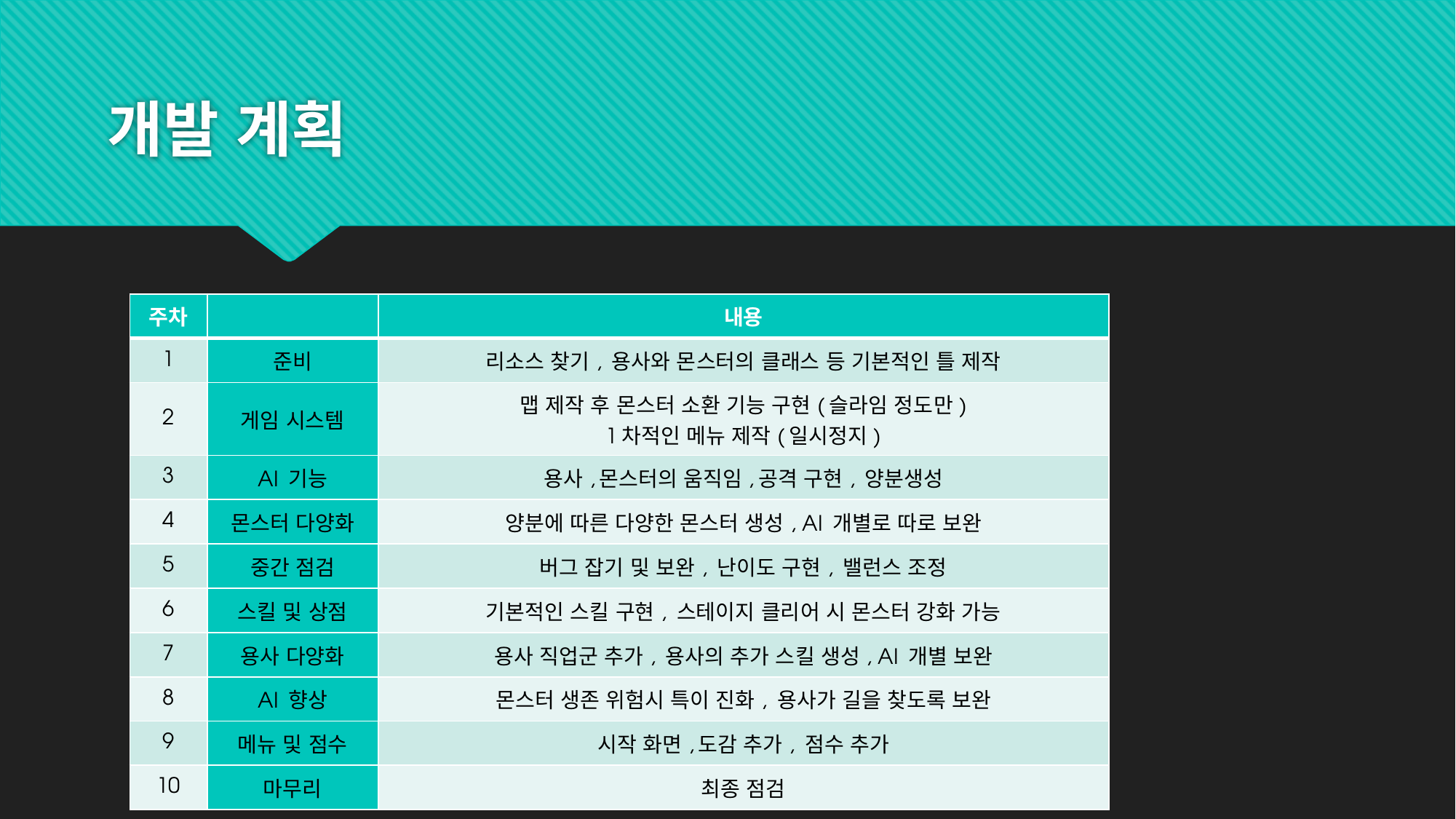

# 개발 계획
| 주차 |  | 내용 |
| --- | --- | --- |
| 1 | 준비 | 리소스 찾기, 용사와 몬스터의 클래스 등 기본적인 틀 제작 |
| 2 | 게임 시스템 | 맵 제작 후 몬스터 소환 기능 구현(슬라임 정도만) 1차적인 메뉴 제작(일시정지) |
| 3 | AI 기능 | 용사,몬스터의 움직임,공격 구현, 양분생성 |
| 4 | 몬스터 다양화 | 양분에 따른 다양한 몬스터 생성, AI 개별로 따로 보완 |
| 5 | 중간 점검 | 버그 잡기 및 보완, 난이도 구현, 밸런스 조정 |
| 6 | 스킬 및 상점 | 기본적인 스킬 구현, 스테이지 클리어 시 몬스터 강화 가능 |
| 7 | 용사 다양화 | 용사 직업군 추가, 용사의 추가 스킬 생성, AI 개별 보완 |
| 8 | AI 향상 | 몬스터 생존 위험시 특이 진화, 용사가 길을 찾도록 보완 |
| 9 | 메뉴 및 점수 | 시작 화면,도감 추가, 점수 추가 |
| 10 | 마무리 | 최종 점검 |